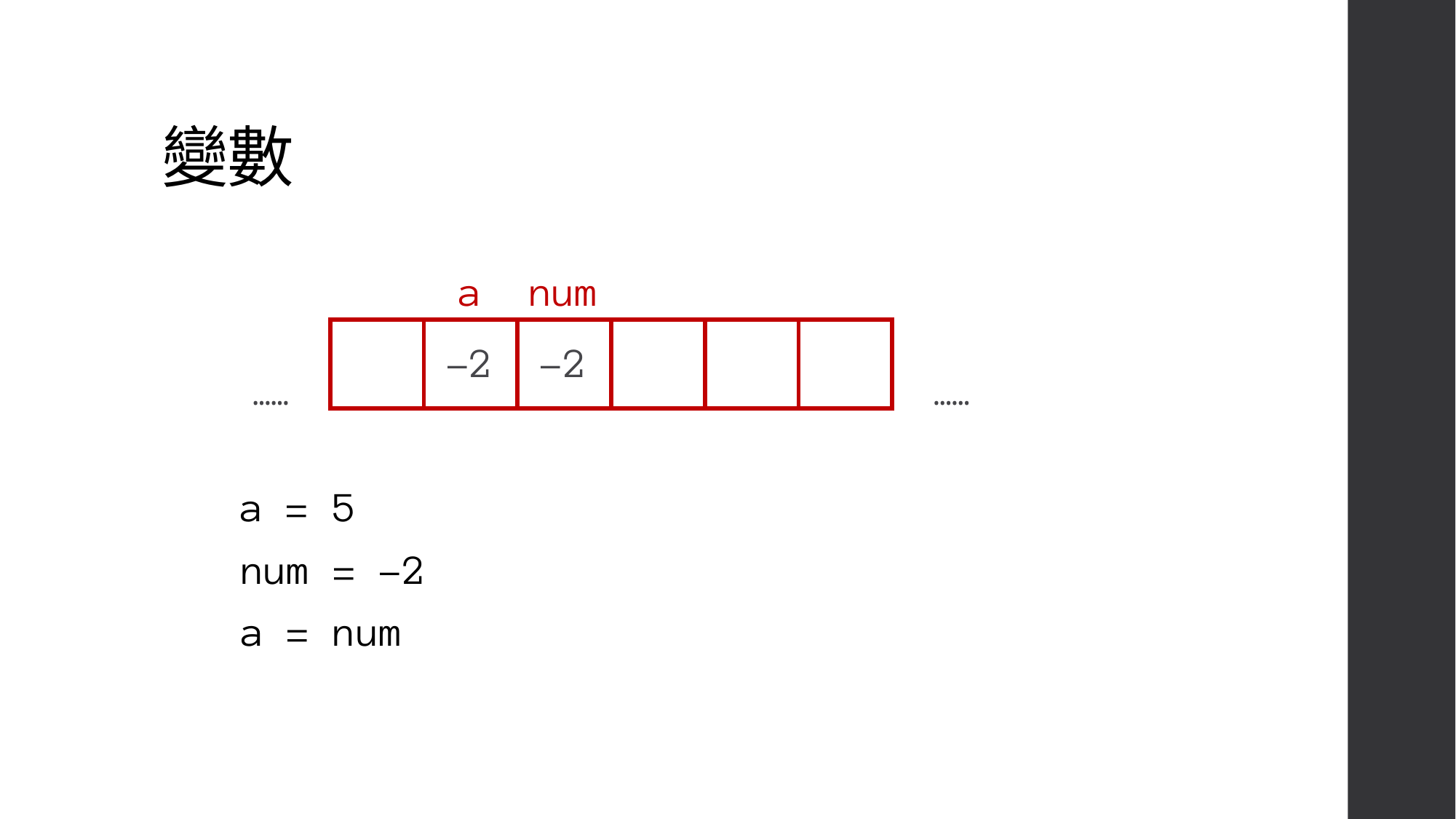

# 變數
|  | a | num |  |  |  |
| --- | --- | --- | --- | --- | --- |
|  | -2 | -2 |  |  |  |
……
……
a = 5
num = -2
a = num